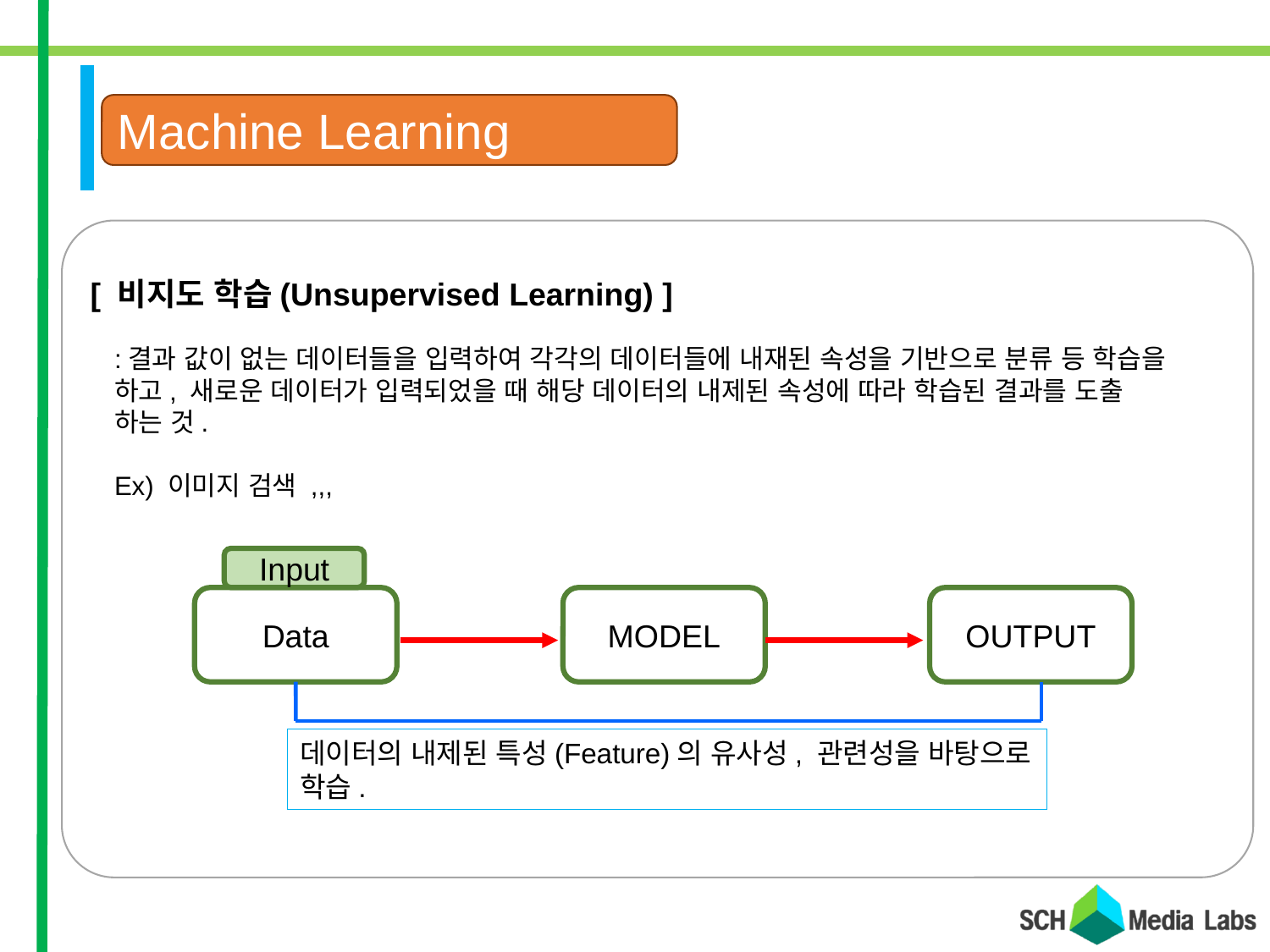

Machine Learning
[ 비지도 학습(Unsupervised Learning) ]
:결과 값이 없는 데이터들을 입력하여 각각의 데이터들에 내재된 속성을 기반으로 분류 등 학습을 하고, 새로운 데이터가 입력되었을 때 해당 데이터의 내제된 속성에 따라 학습된 결과를 도출 하는 것.

Ex) 이미지 검색 ,,,
Input
Data
MODEL
OUTPUT
데이터의 내제된 특성(Feature)의 유사성, 관련성을 바탕으로 학습.